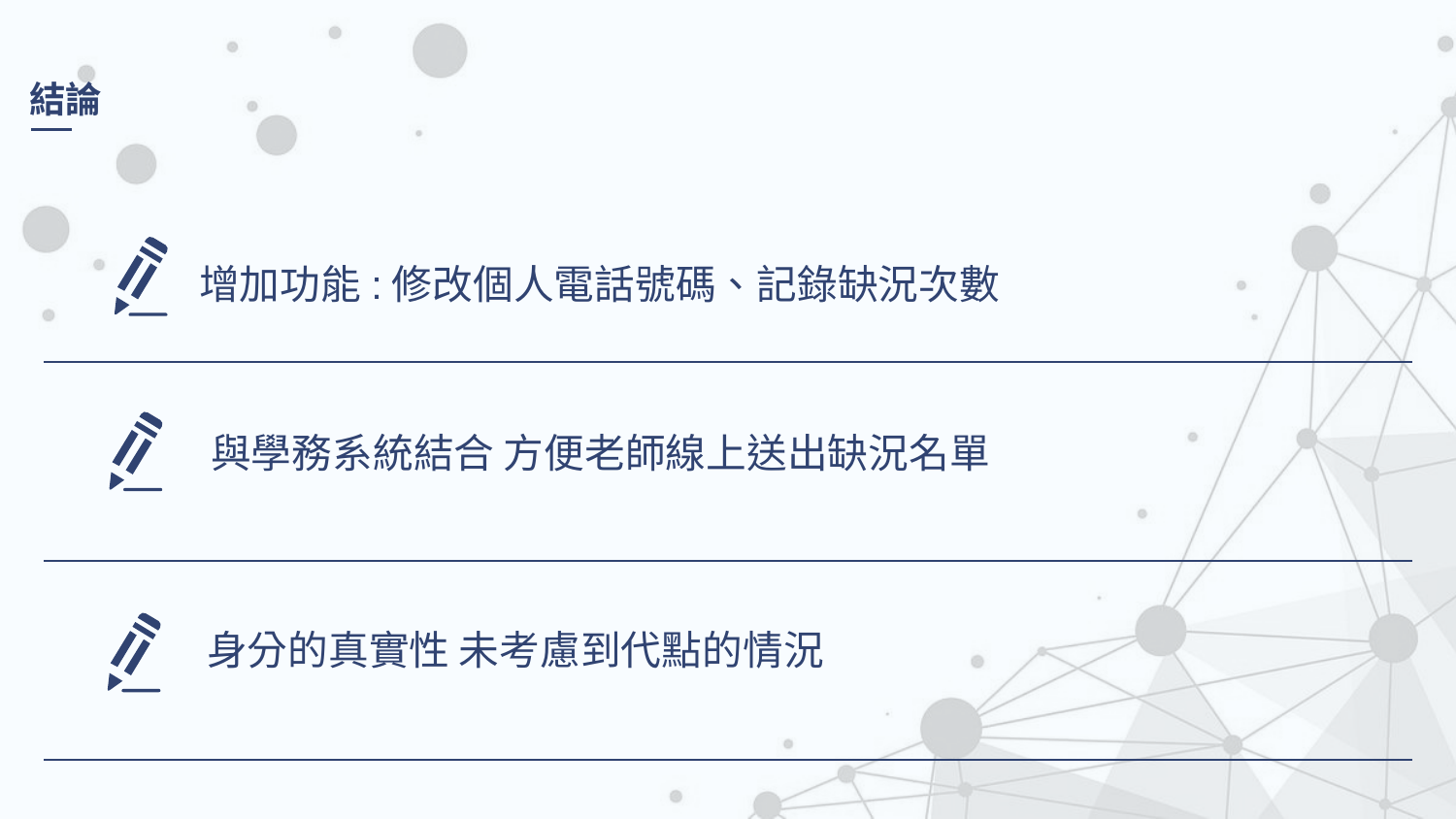

結論

增加功能:修改個人電話號碼、記錄缺況次數

與學務系統結合 方便老師線上送出缺況名單

身分的真實性 未考慮到代點的情況